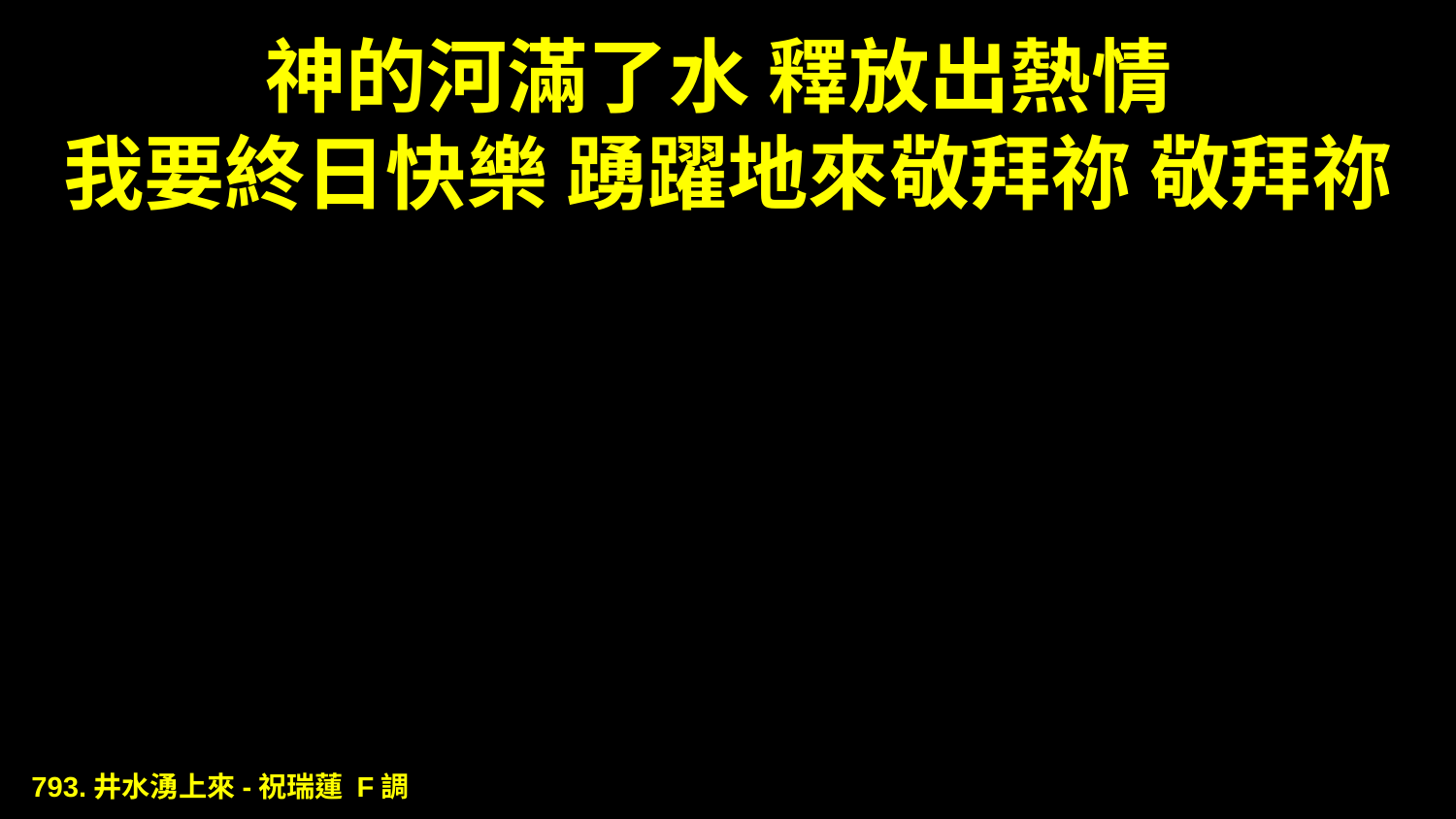

# 神的河滿了水 釋放出熱情 我要終日快樂 踴躍地來敬拜祢 敬拜祢
793.井水湧上來-祝瑞蓮 F調